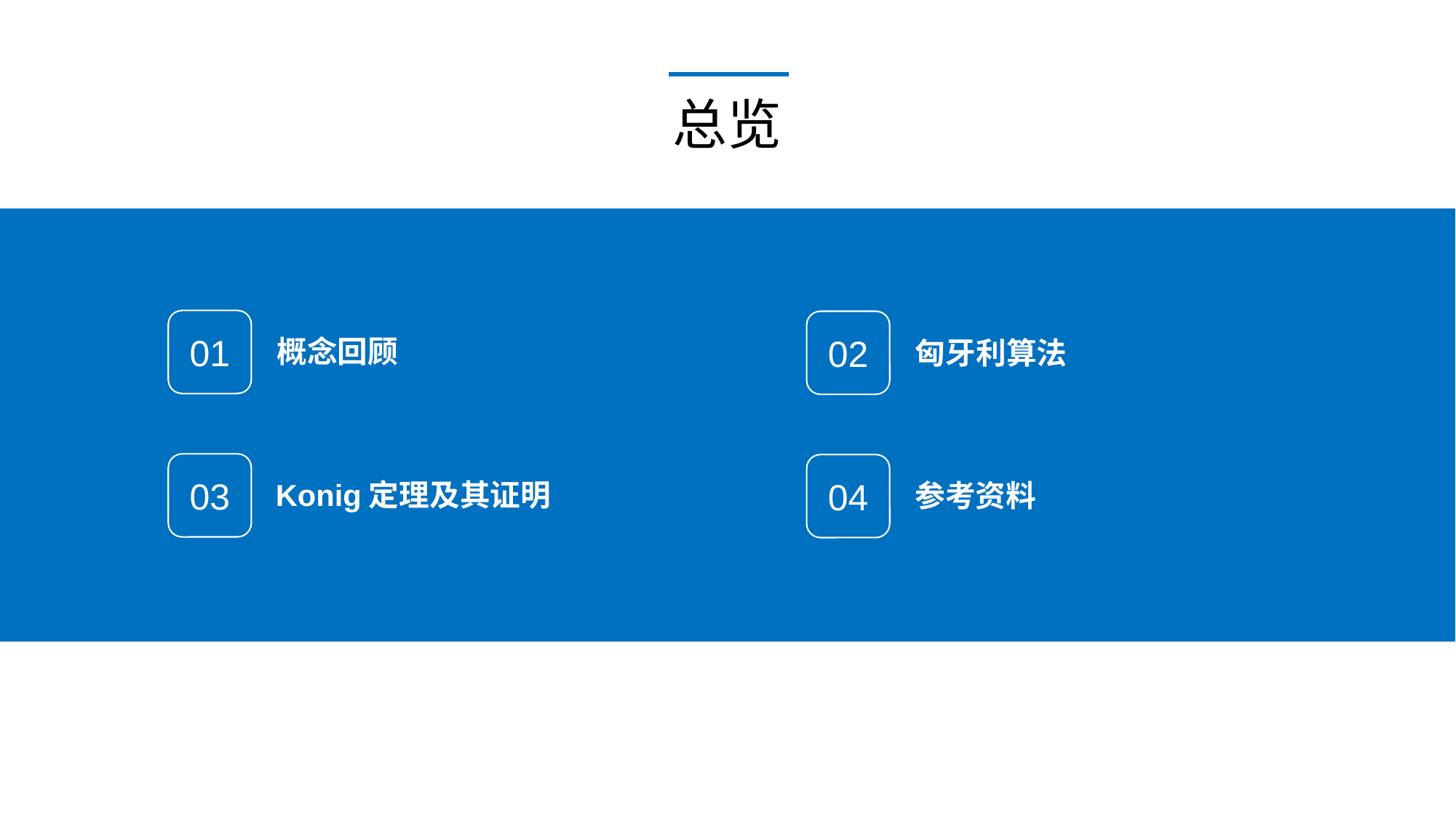

总览

01
概念回顾
02
匈牙利算法
03
Konig定理及其证明

04
参考资料